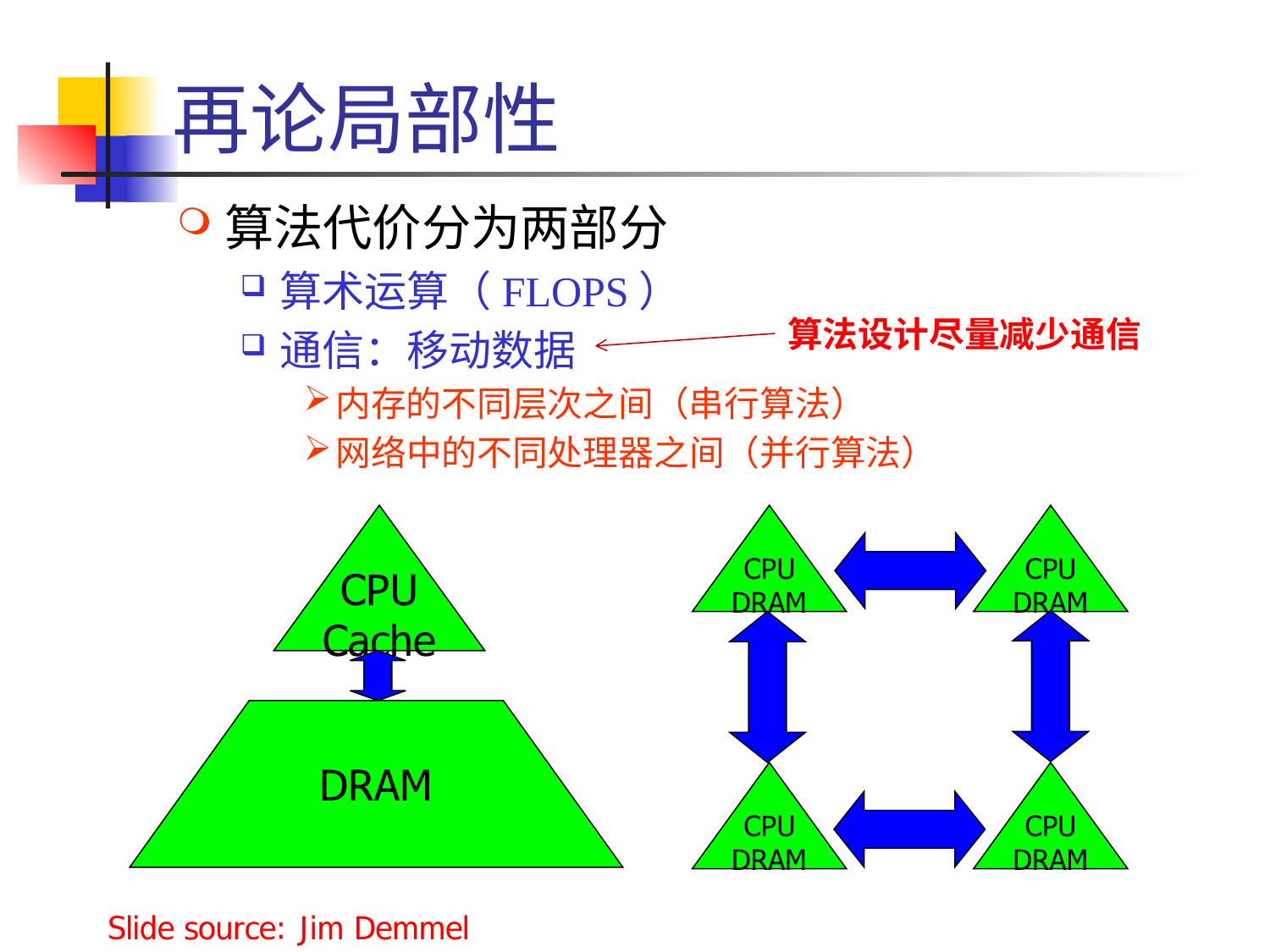

# 再论局部性
算法代价分为两部分
算术运算（FLOPS）
通信：移动数据
内存的不同层次之间（串行算法）
网络中的不同处理器之间（并行算法）
算法设计尽量减少通信
CPU
Cache

DRAM

CPU
DRAM
CPU
DRAM

CPU
DRAM
CPU
DRAM
Slide source: Jim Demmel